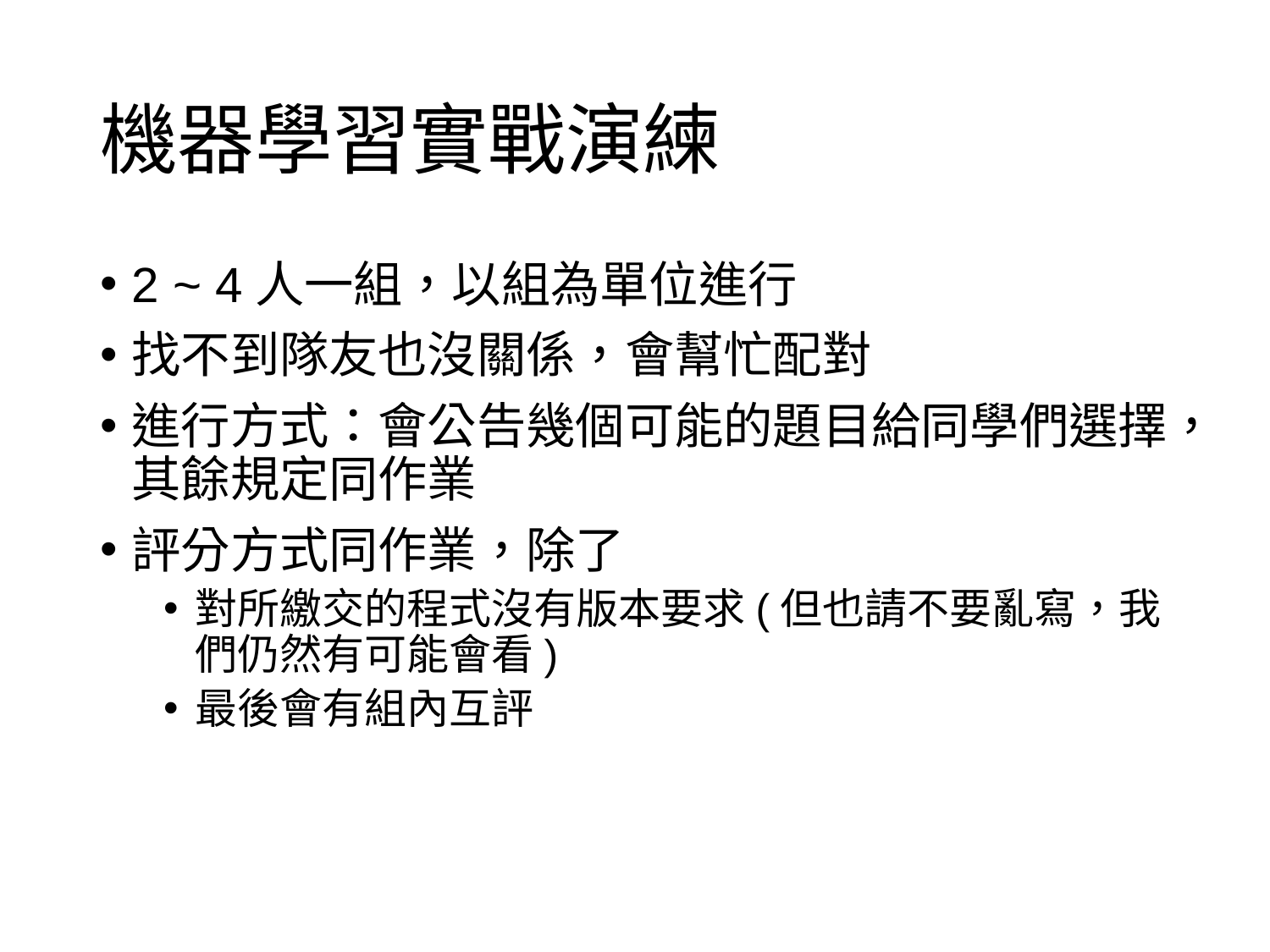

# 機器學習實戰演練
2 ~ 4人一組，以組為單位進行
找不到隊友也沒關係，會幫忙配對
進行方式：會公告幾個可能的題目給同學們選擇，其餘規定同作業
評分方式同作業，除了
對所繳交的程式沒有版本要求(但也請不要亂寫，我們仍然有可能會看)
最後會有組內互評